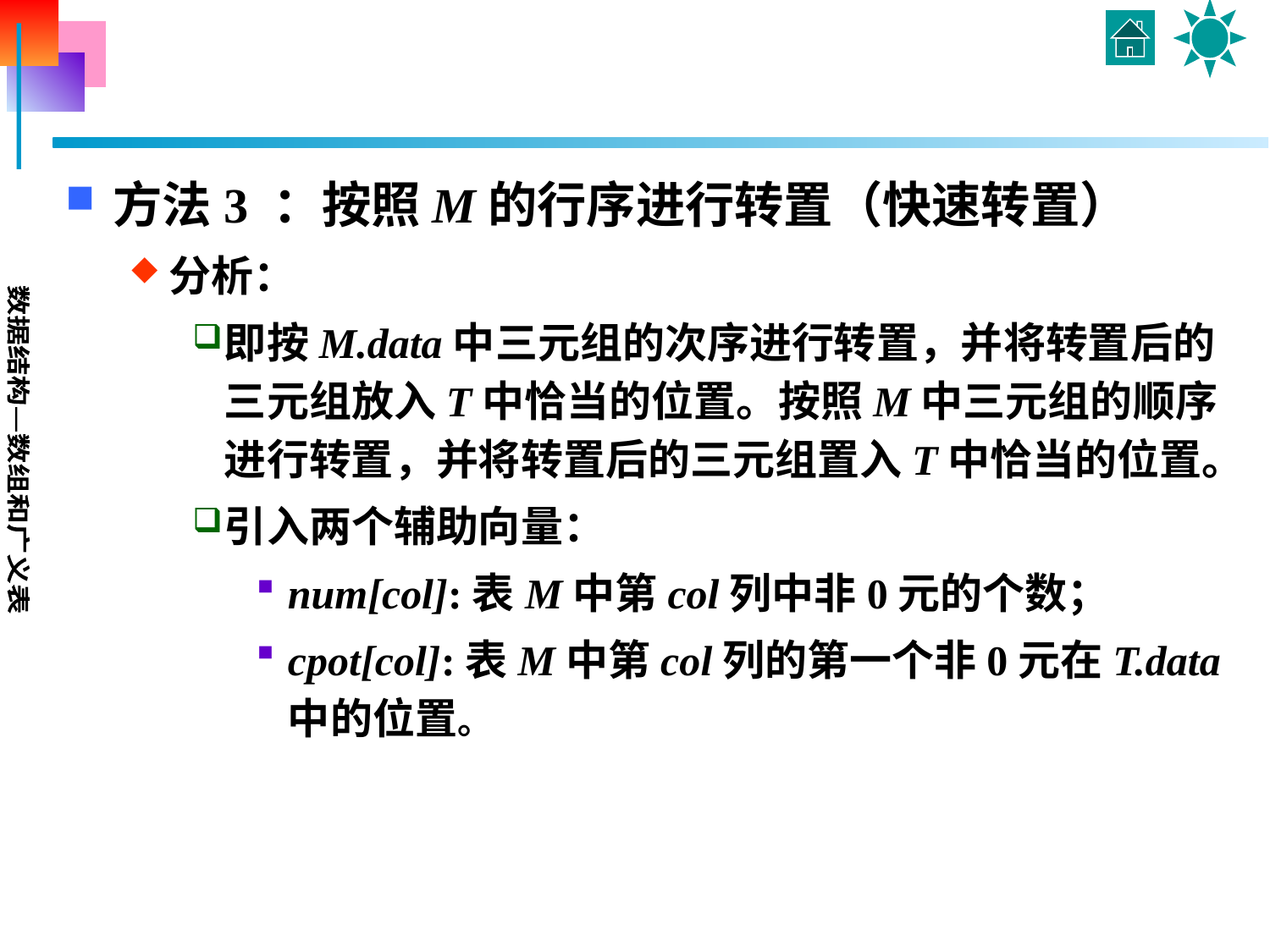

#
方法3 ：按照M的行序进行转置（快速转置）
分析：
即按M.data中三元组的次序进行转置，并将转置后的三元组放入T中恰当的位置。按照M中三元组的顺序进行转置，并将转置后的三元组置入T中恰当的位置。
引入两个辅助向量：
num[col]:表M中第col列中非0元的个数；
cpot[col]:表M中第col列的第一个非0元在T.data中的位置。
51